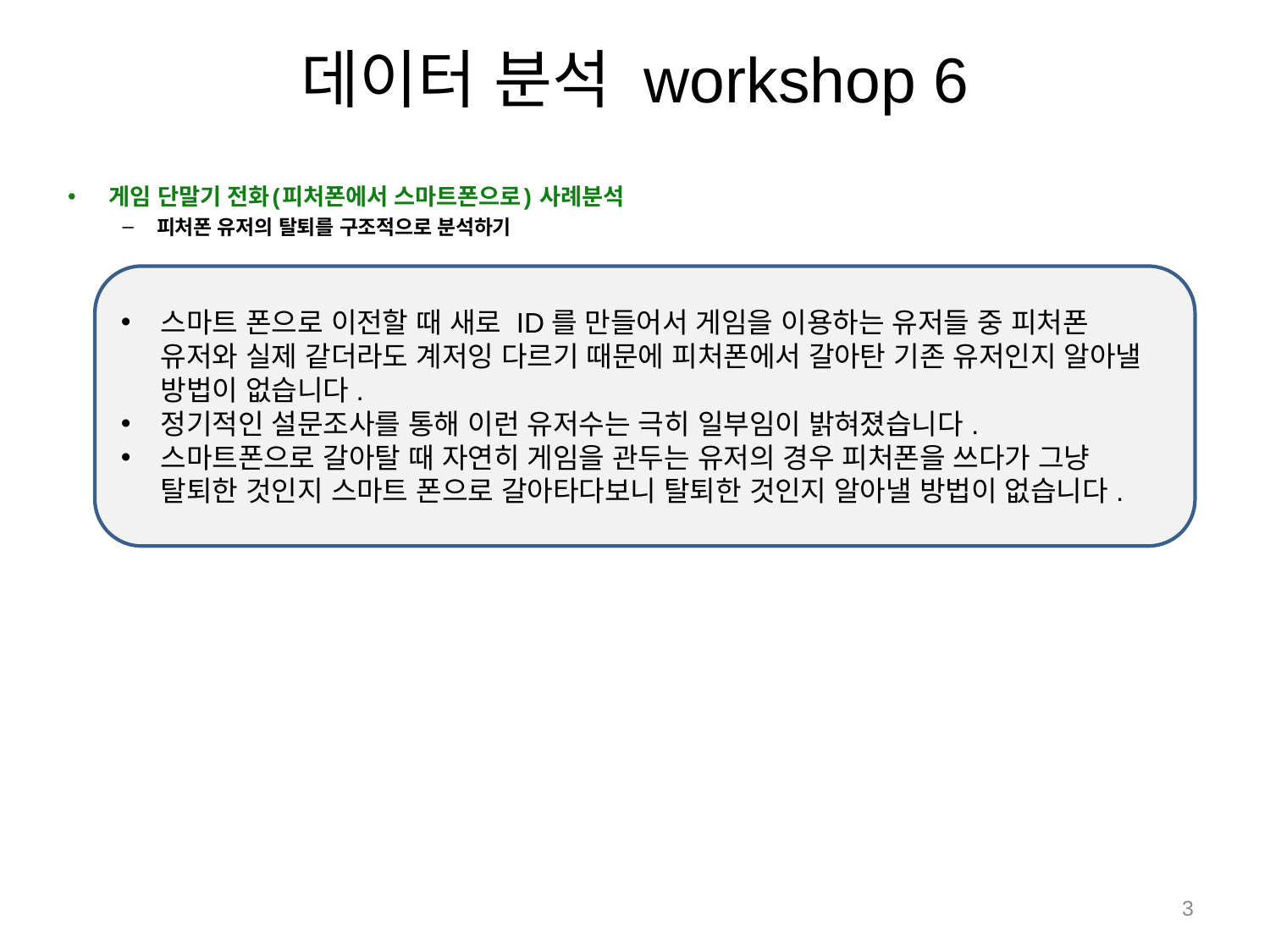

# 데이터 분석 workshop 6
게임 단말기 전화(피처폰에서 스마트폰으로) 사례분석
피처폰 유저의 탈퇴를 구조적으로 분석하기
스마트 폰으로 이전할 때 새로 ID를 만들어서 게임을 이용하는 유저들 중 피처폰 유저와 실제 같더라도 계저잉 다르기 때문에 피처폰에서 갈아탄 기존 유저인지 알아낼 방법이 없습니다.
정기적인 설문조사를 통해 이런 유저수는 극히 일부임이 밝혀졌습니다.
스마트폰으로 갈아탈 때 자연히 게임을 관두는 유저의 경우 피처폰을 쓰다가 그냥 탈퇴한 것인지 스마트 폰으로 갈아타다보니 탈퇴한 것인지 알아낼 방법이 없습니다.
3